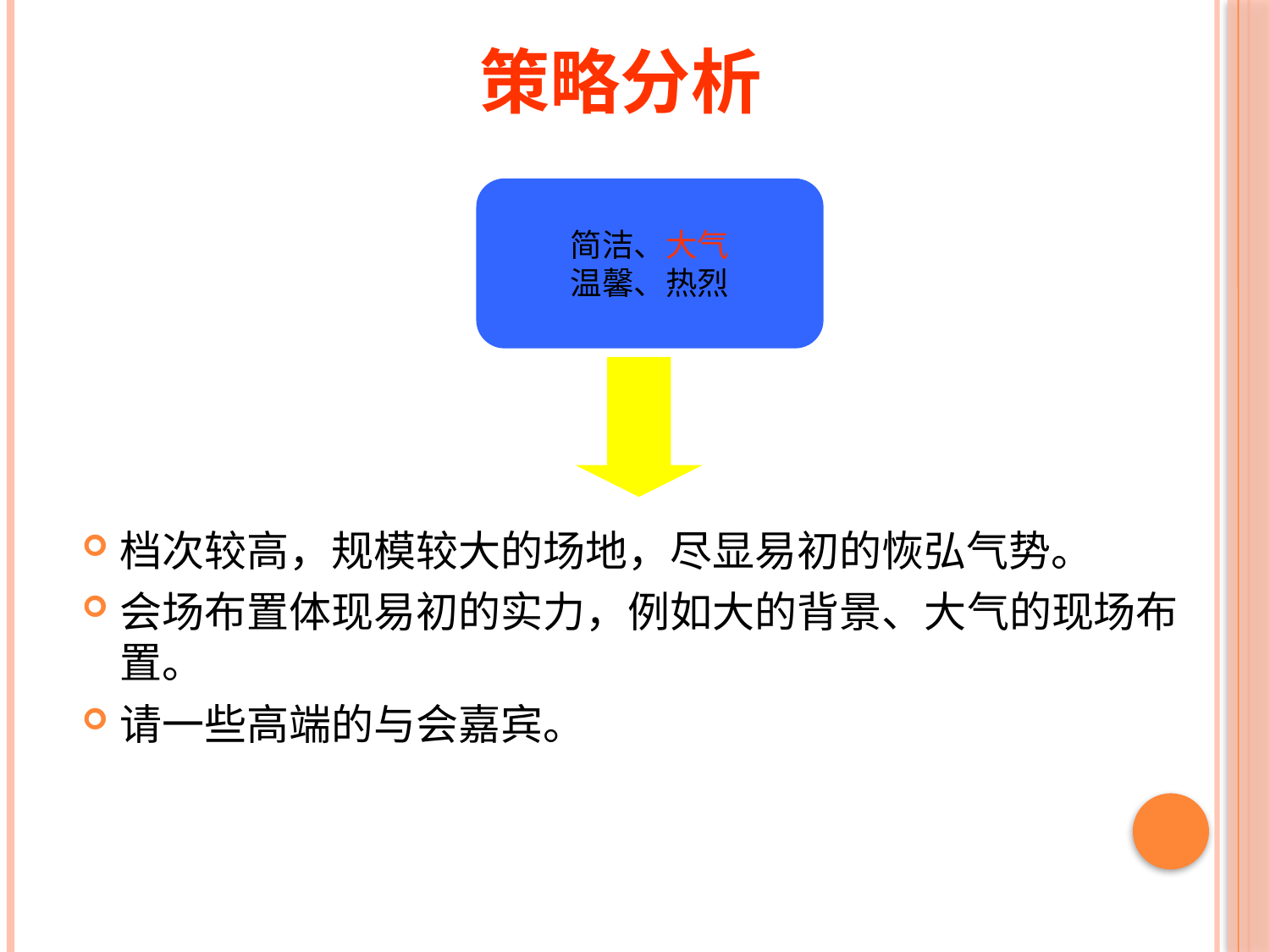

# 策略分析
简洁、大气
温馨、热烈

档次较高，规模较大的场地，尽显易初的恢弘气势。
会场布置体现易初的实力，例如大的背景、大气的现场布置。
请一些高端的与会嘉宾。